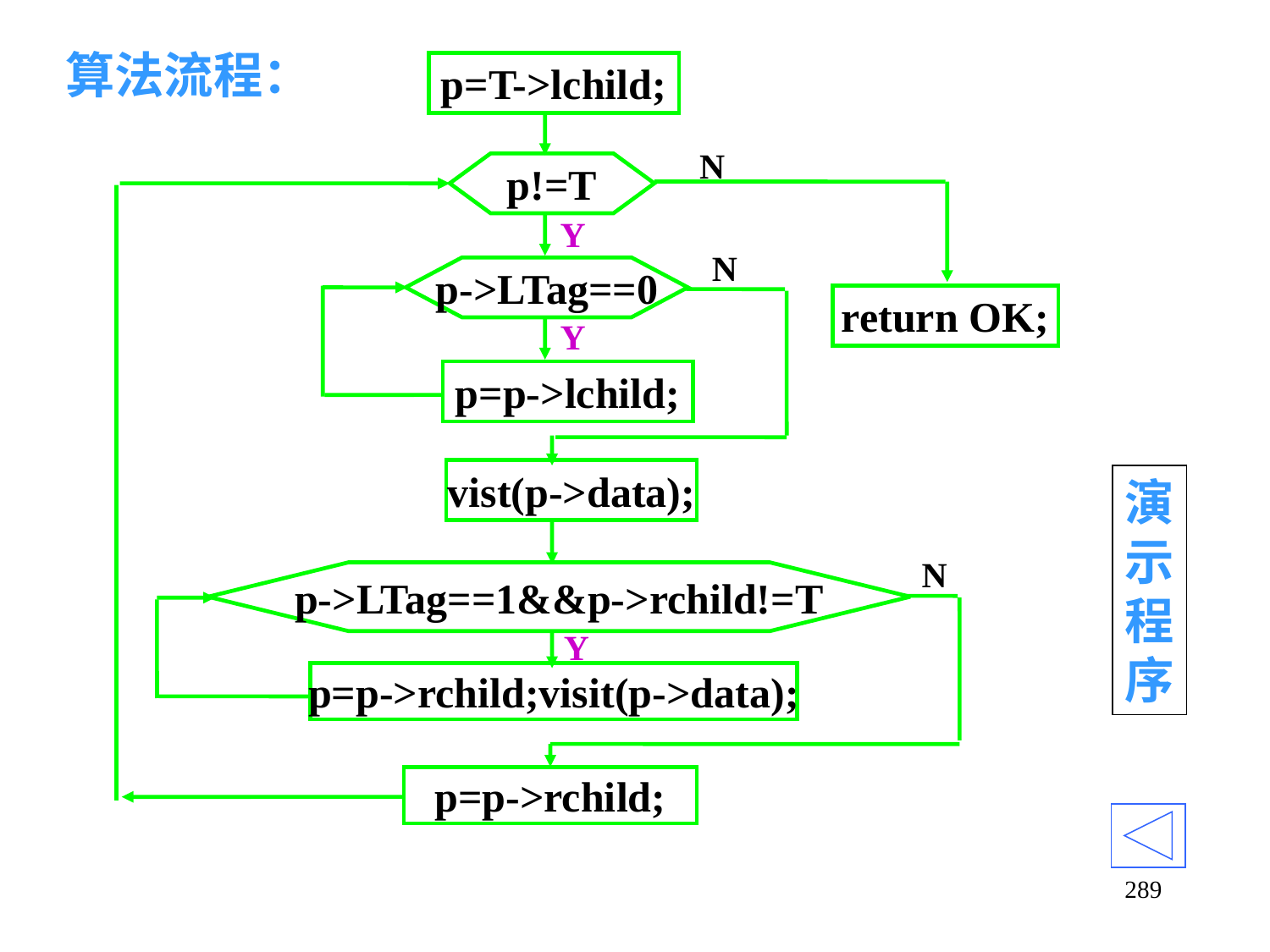

# 算法流程：
p=T->lchild;

N
p!=T

Y

N
p->LTag==0

return OK;

Y

p=p->lchild;

vist(p->data);

N
p->LTag==1&&p->rchild!=T

Y

p=p->rchild;visit(p->data);

p=p->rchild;

演
示
程
序

289